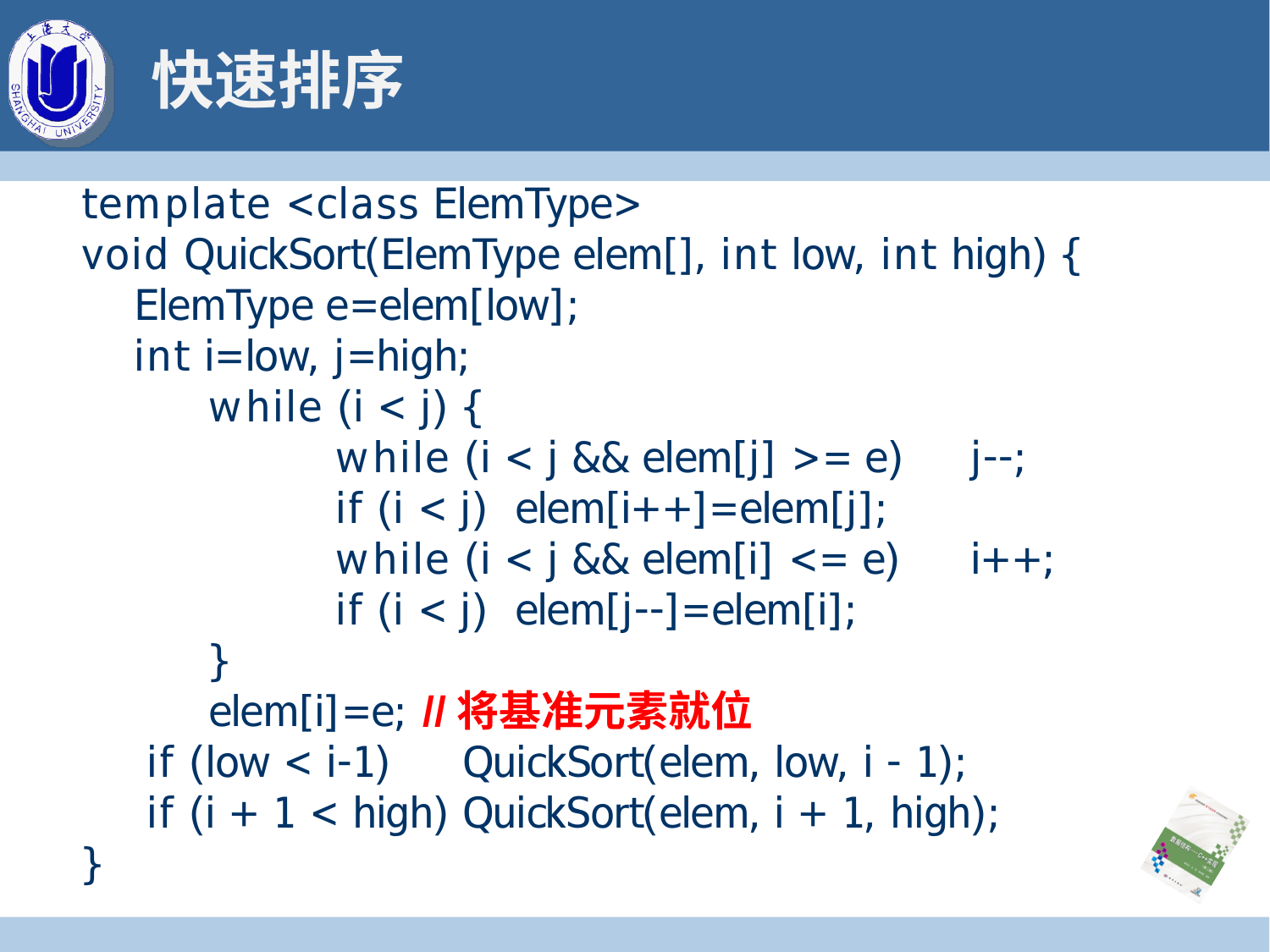

# 快速排序
template <class ElemType>
void QuickSort(ElemType elem[], int low, int high) {
    ElemType e=elem[low];
    int i=low, j=high;
	while (i < j)	{
		while (i < j && elem[j] >= e)	j--;
		if (i < j)  elem[i++]=elem[j];
		while (i < j && elem[i] <= e)	i++;
		if (i < j)  elem[j--]=elem[i];
	}
	elem[i]=e; //将基准元素就位
     if (low < i-1)	QuickSort(elem, low, i - 1);
     if (i + 1 < high) QuickSort(elem, i + 1, high);
}